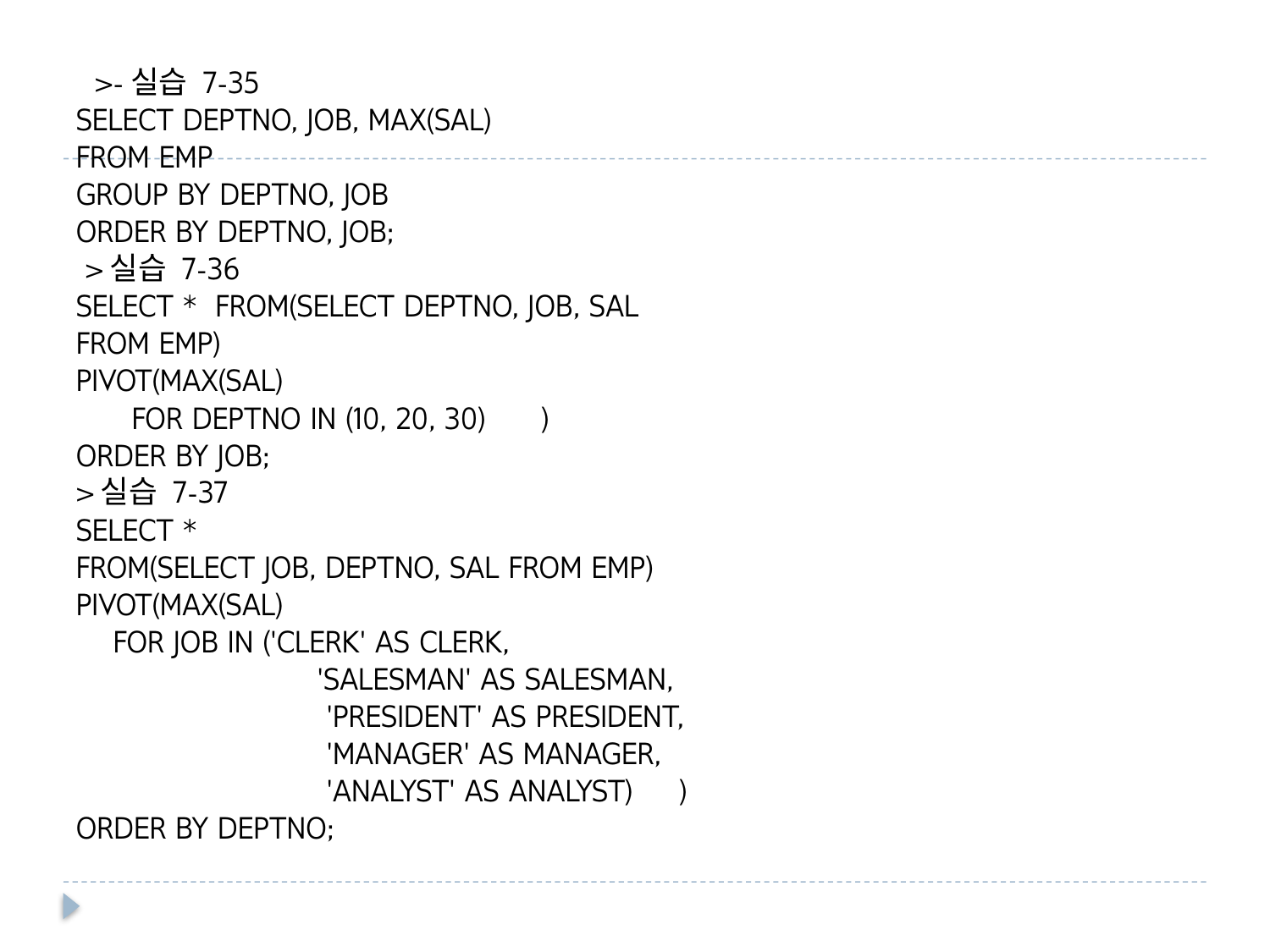

>-실습 7-35
SELECT DEPTNO, JOB, MAX(SAL)
FROM EMP
GROUP BY DEPTNO, JOB
ORDER BY DEPTNO, JOB;
 >실습 7-36
SELECT *  FROM(SELECT DEPTNO, JOB, SAL
FROM EMP)
PIVOT(MAX(SAL)
      FOR DEPTNO IN (10, 20, 30)      )
ORDER BY JOB;
>실습 7-37
SELECT *
FROM(SELECT JOB, DEPTNO, SAL FROM EMP)
PIVOT(MAX(SAL)
    FOR JOB IN ('CLERK' AS CLERK,
                          'SALESMAN' AS SALESMAN,
                           'PRESIDENT' AS PRESIDENT,
                           'MANAGER' AS MANAGER,
                           'ANALYST' AS ANALYST)     )
ORDER BY DEPTNO;